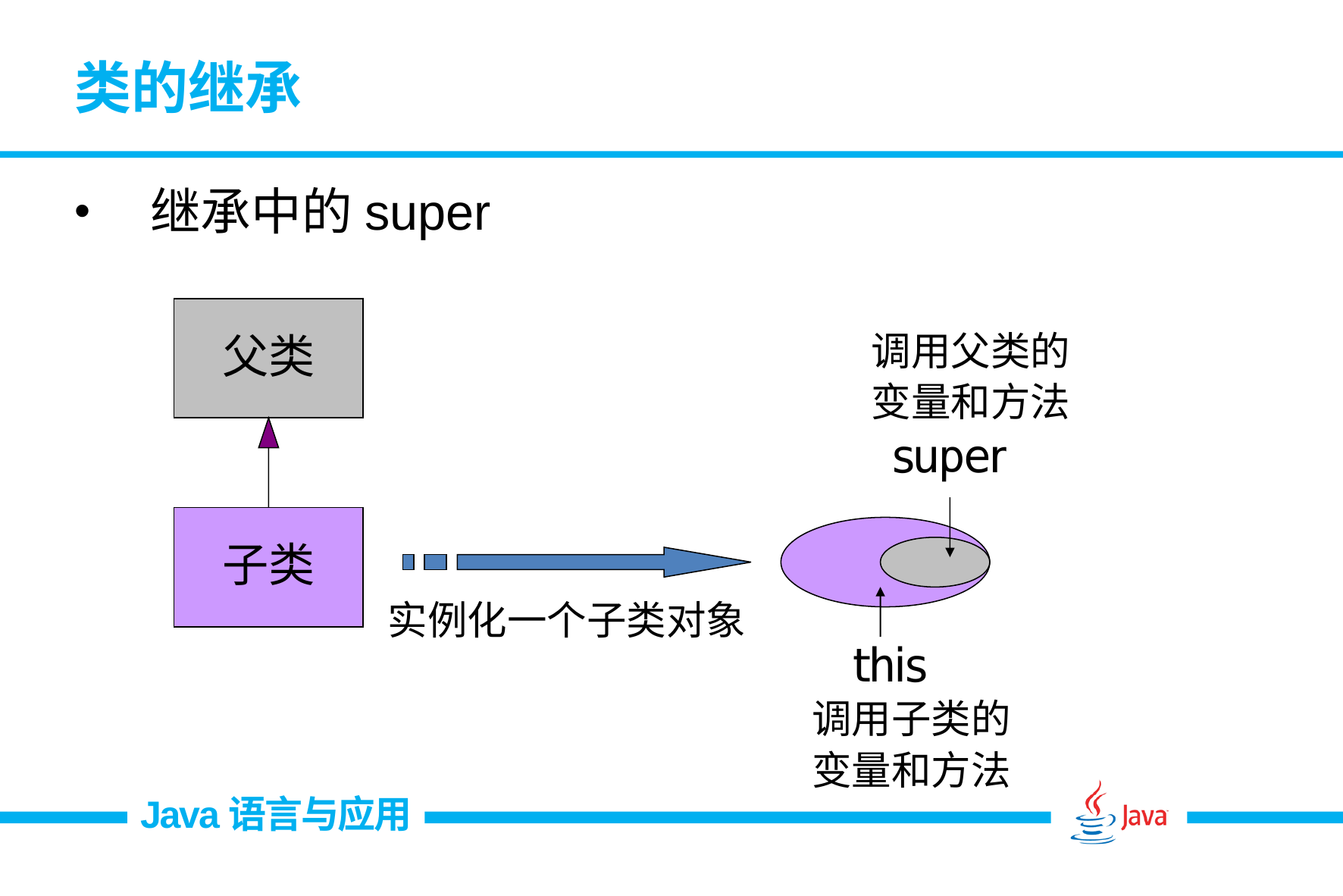

# 类的继承
继承中的super
父类
调用父类的
变量和方法

super

this
子类

实例化一个子类对象
调用子类的
变量和方法
17